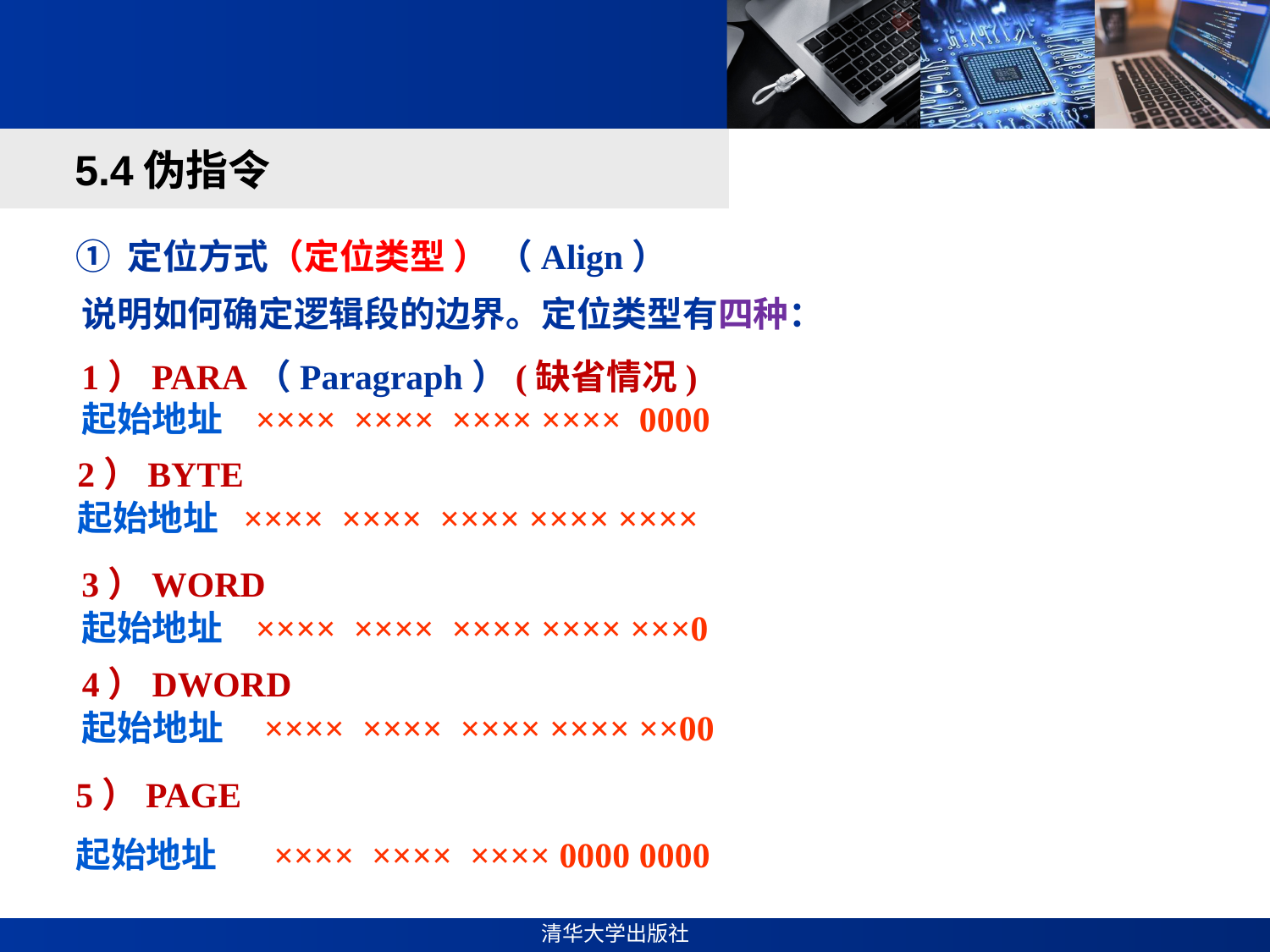

#
5.4伪指令

① 定位方式（定位类型 ） （Align）
说明如何确定逻辑段的边界。定位类型有四种：
1）PARA（Paragraph）(缺省情况)
起始地址   ××××  ××××  ×××× ××××  0000
2）BYTE
起始地址  ××××  ××××  ×××× ×××× ××××
3）WORD
起始地址   ××××  ××××  ×××× ×××× ×××0
4）DWORD
起始地址    ××××  ××××  ×××× ×××× ××00
5）PAGE
起始地址      ××××  ××××  ×××× 0000 0000